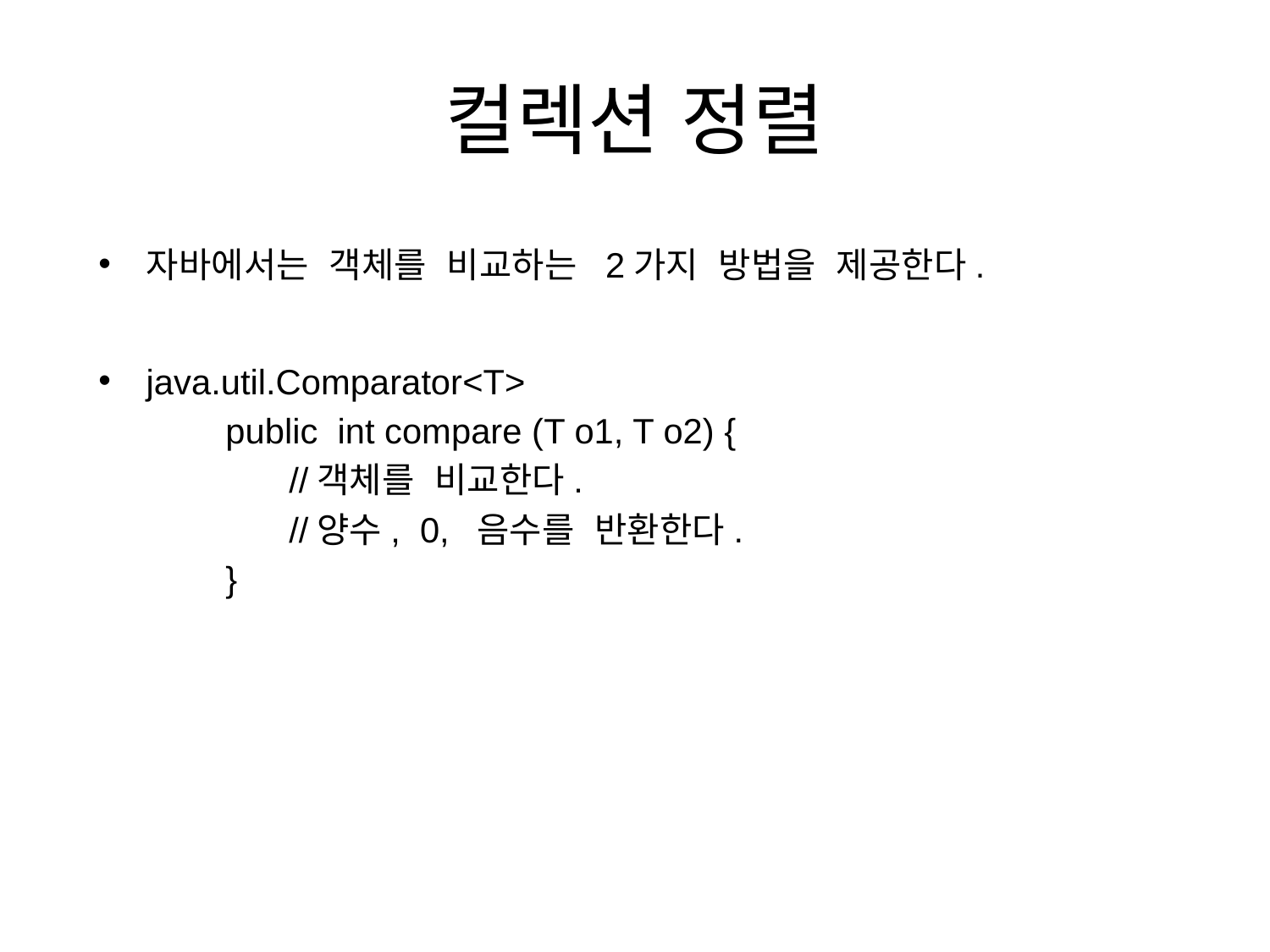

# 컬렉션 정렬
자바에서는  객체를  비교하는  2가지  방법을  제공한다.

java.util.Comparator<T>
public  int compare (T o1, T o2) {
//객체를  비교한다.
//양수,  0,  음수를  반환한다.
}